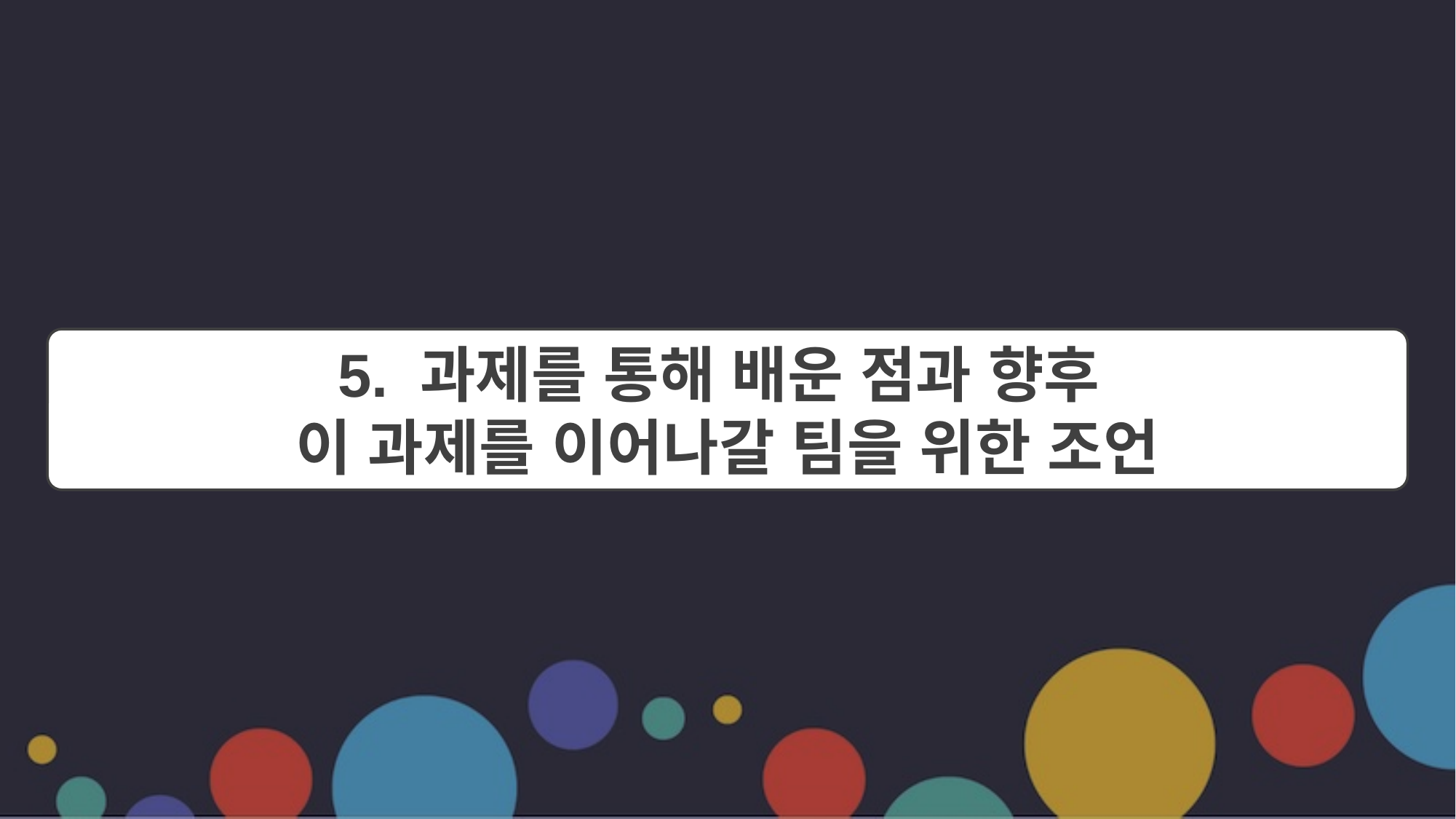

5. 과제를 통해 배운 점과 향후
이 과제를 이어나갈 팀을 위한 조언